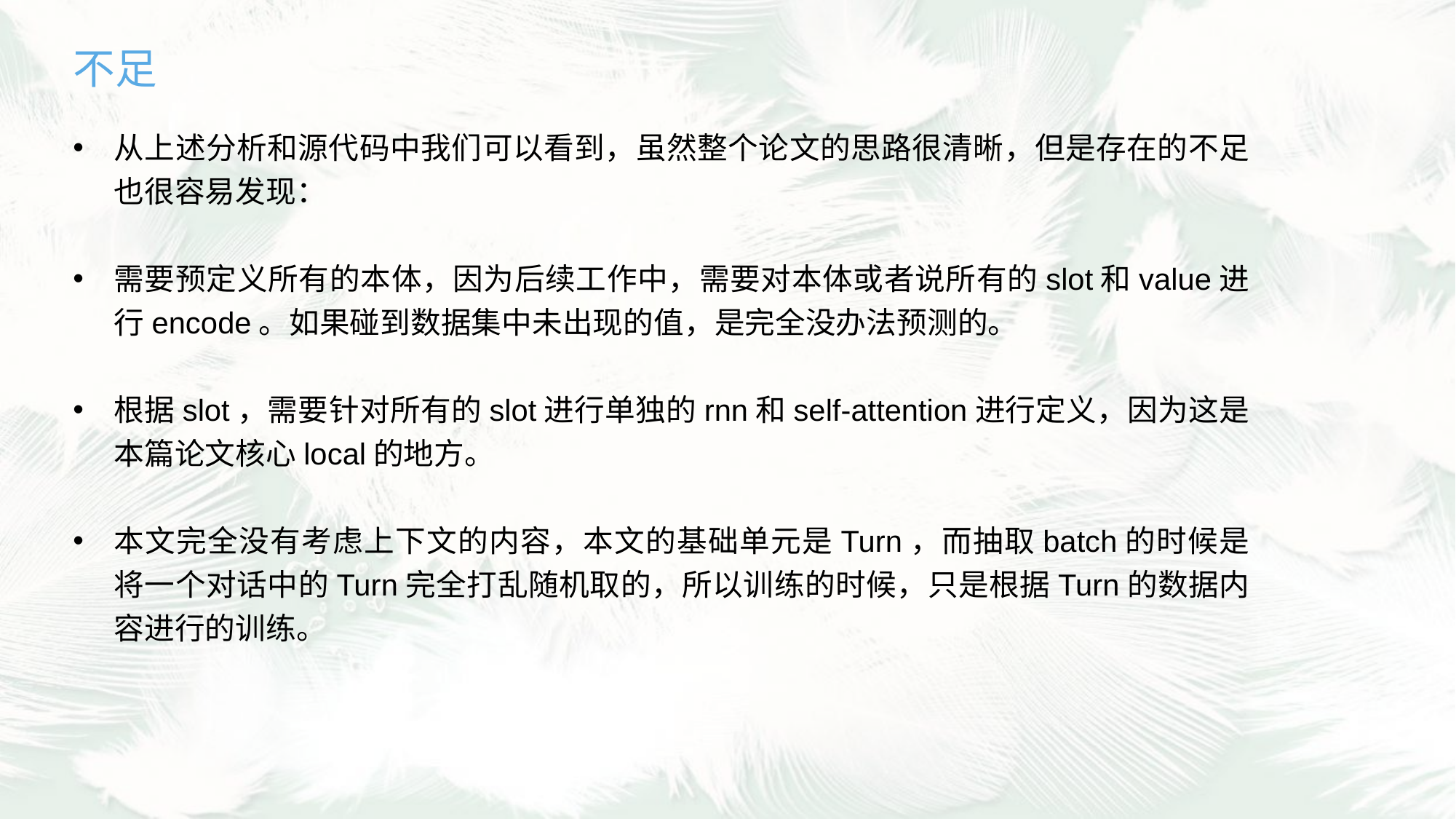

不足
从上述分析和源代码中我们可以看到，虽然整个论文的思路很清晰，但是存在的不足也很容易发现：

需要预定义所有的本体，因为后续工作中，需要对本体或者说所有的slot和value进行encode。如果碰到数据集中未出现的值，是完全没办法预测的。

根据slot，需要针对所有的slot进行单独的rnn和self-attention进行定义，因为这是本篇论文核心local的地方。

本文完全没有考虑上下文的内容，本文的基础单元是Turn，而抽取batch的时候是将一个对话中的Turn完全打乱随机取的，所以训练的时候，只是根据Turn的数据内容进行的训练。